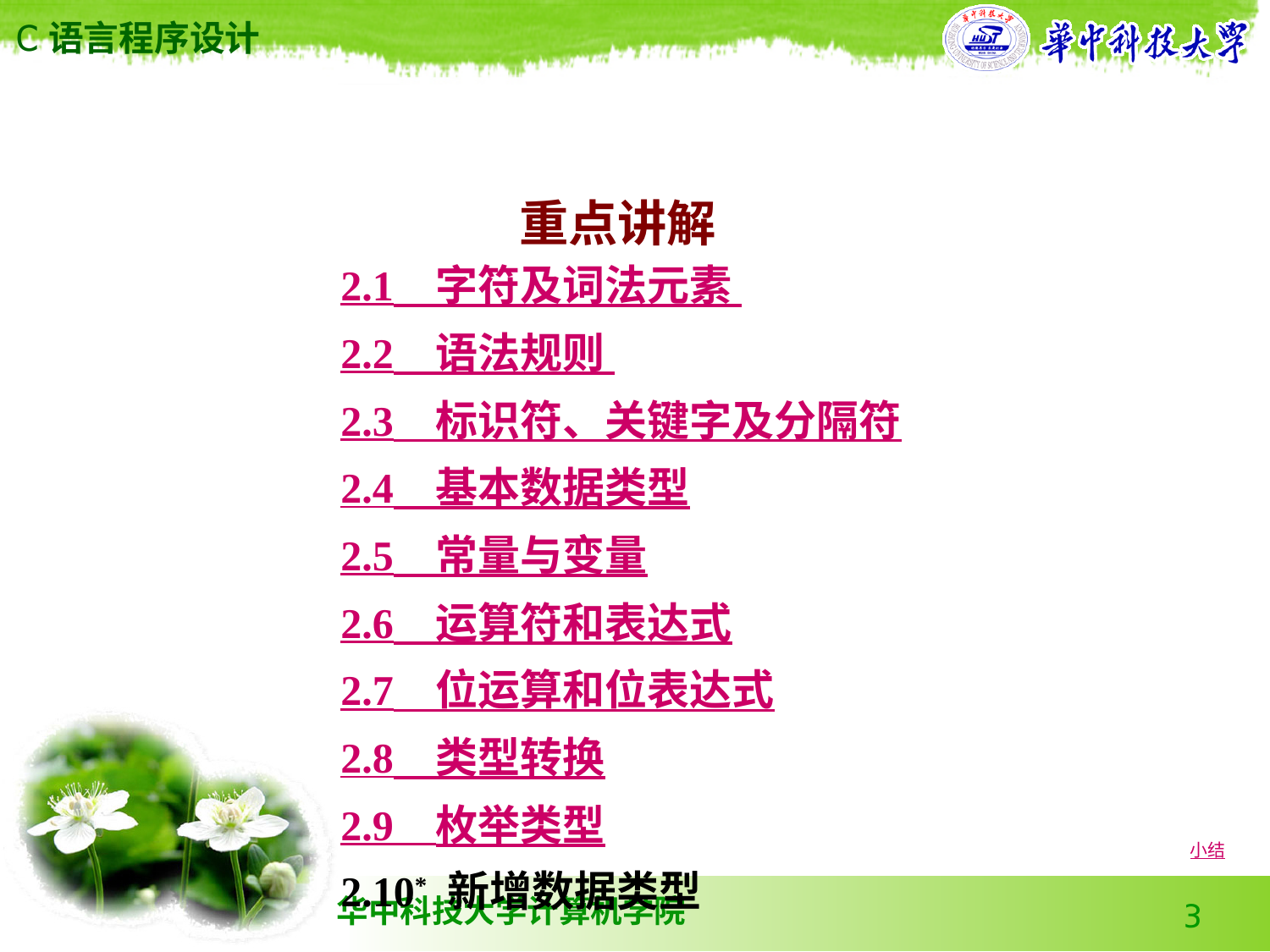

重点讲解
2.1　字符及词法元素
2.2　语法规则
2.3　标识符、关键字及分隔符
2.4　基本数据类型
2.5　常量与变量
2.6　运算符和表达式
2.7　位运算和位表达式
2.8　类型转换
2.9    枚举类型
2.10* 新增数据类型
小结
3